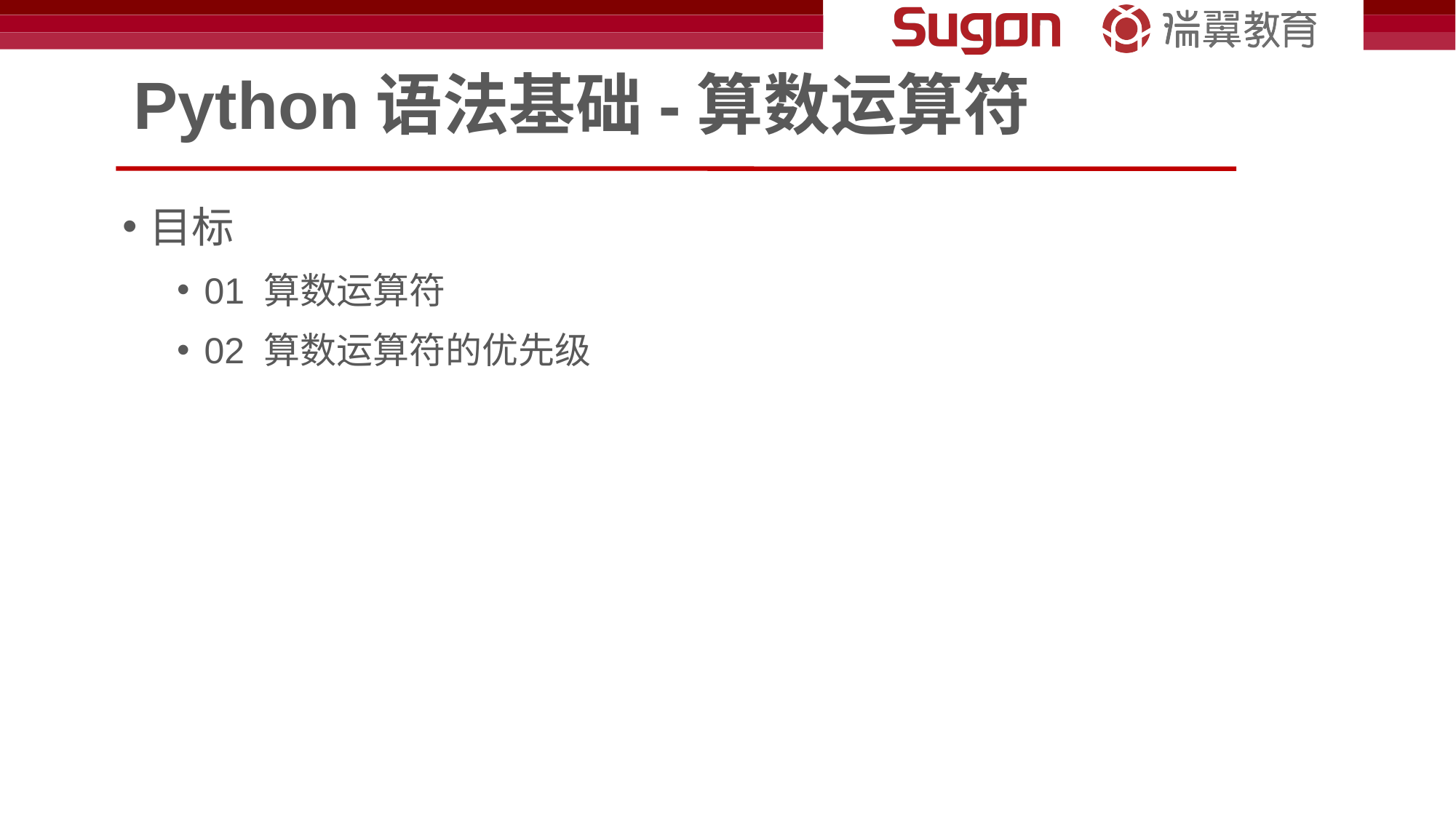

# Python语法基础-算数运算符
目标
01 算数运算符
02 算数运算符的优先级